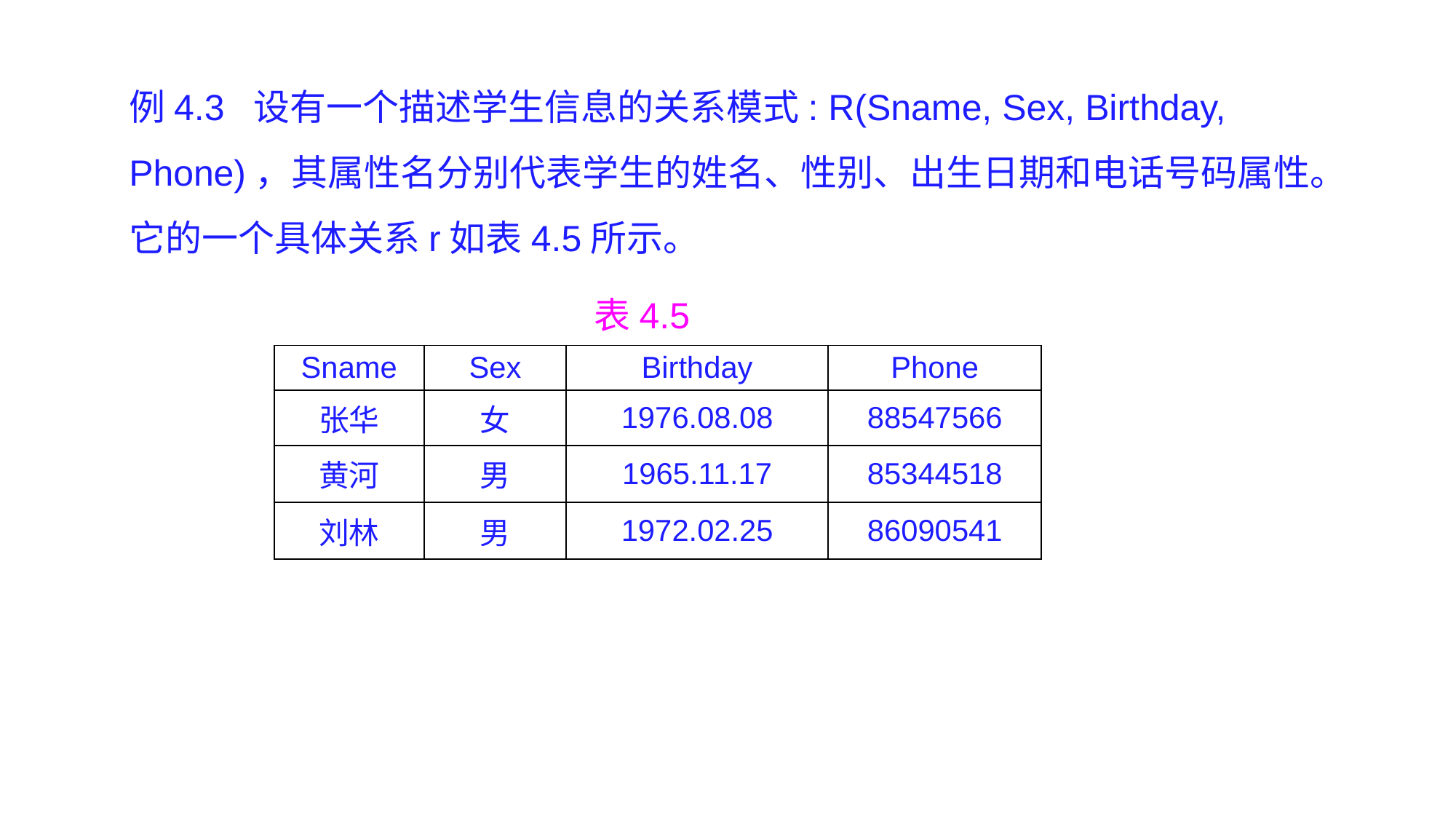

例4.3  设有一个描述学生信息的关系模式: R(Sname, Sex, Birthday, Phone)，其属性名分别代表学生的姓名、性别、出生日期和电话号码属性。它的一个具体关系r如表4.5所示。
表4.5
| Sname | Sex | Birthday | Phone |
| --- | --- | --- | --- |
| 张华 | 女 | 1976.08.08 | 88547566 |
| 黄河 | 男 | 1965.11.17 | 85344518 |
| 刘林 | 男 | 1972.02.25 | 86090541 |